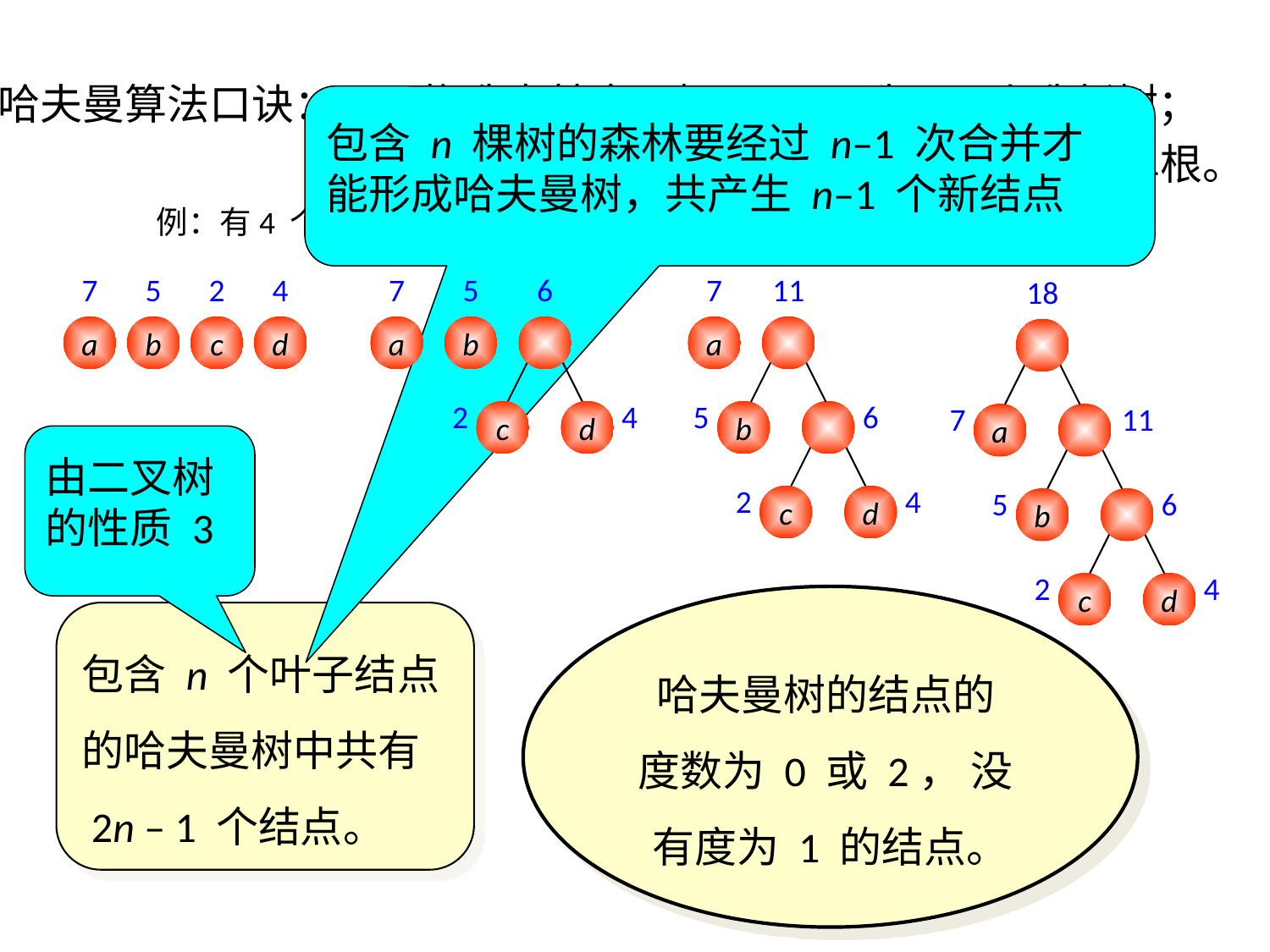

哈夫曼算法口诀：1、构造森林全是根；  2、选用两小造新树；
                                   3、删除两小添新人；  4、重复 2、3 剩单根。
包含 n 棵树的森林要经过 n–1 次合并才
能形成哈夫曼树，共产生 n–1 个新结点
例：有4 个结点 a, b, c, d，权值分别为 7, 5, 2, 4，构造哈夫曼树。
7
5
2
4
a
b
c
d
7
5
a
b
6

7
a
11

18

2
4
c
d
5
6
b

2
4
c
d
7
11
a

5
6
b

2
4
c
d
由二叉树
的性质 3
哈夫曼树的结点的
度数为 0 或 2， 没
有度为 1 的结点。
包含 n 个叶子结点
的哈夫曼树中共有
 2n – 1 个结点。